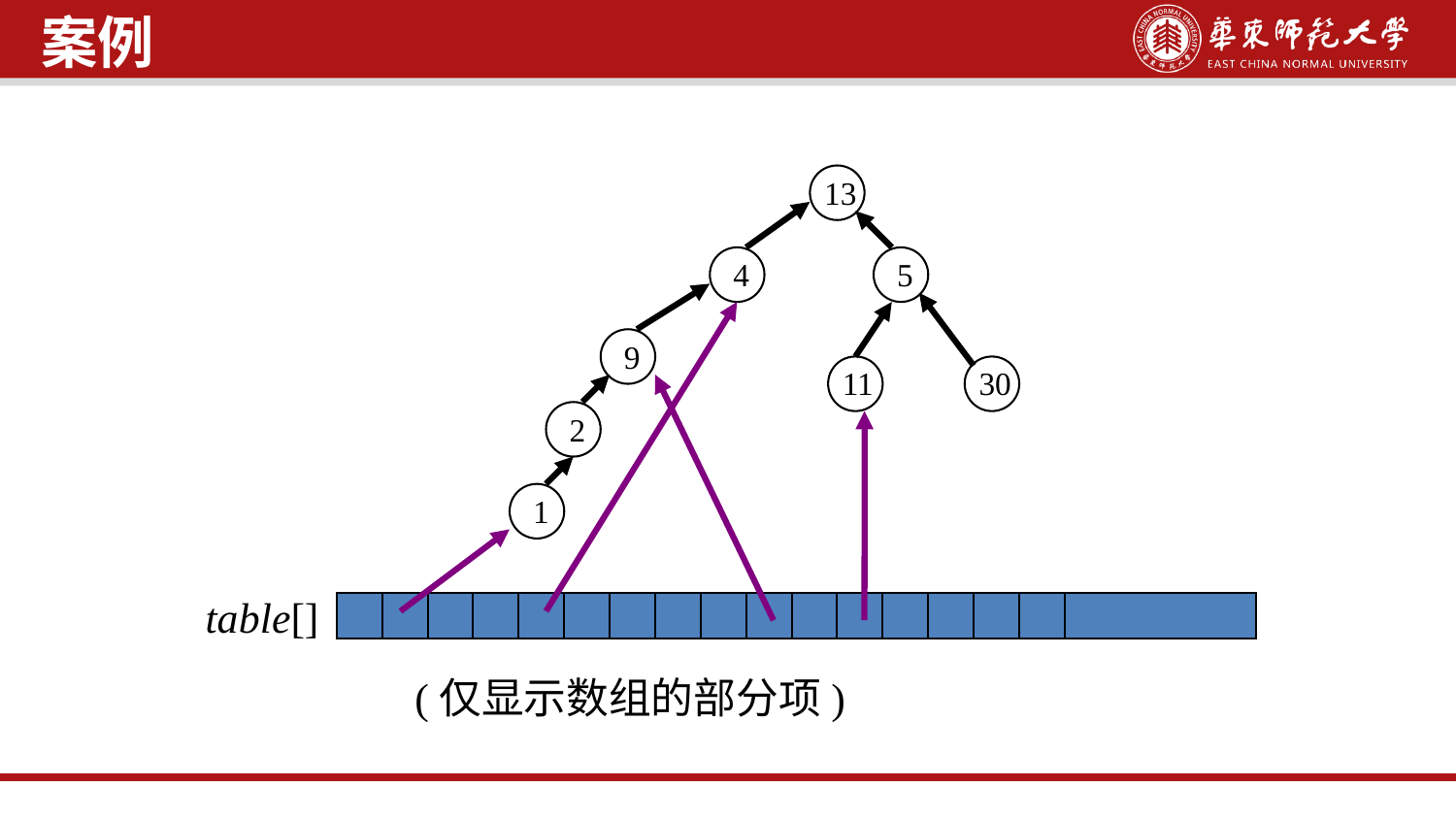

案例

13

4

5

9

11

30

2

1

table[]

0
5
10
15
(仅显示数组的部分项)